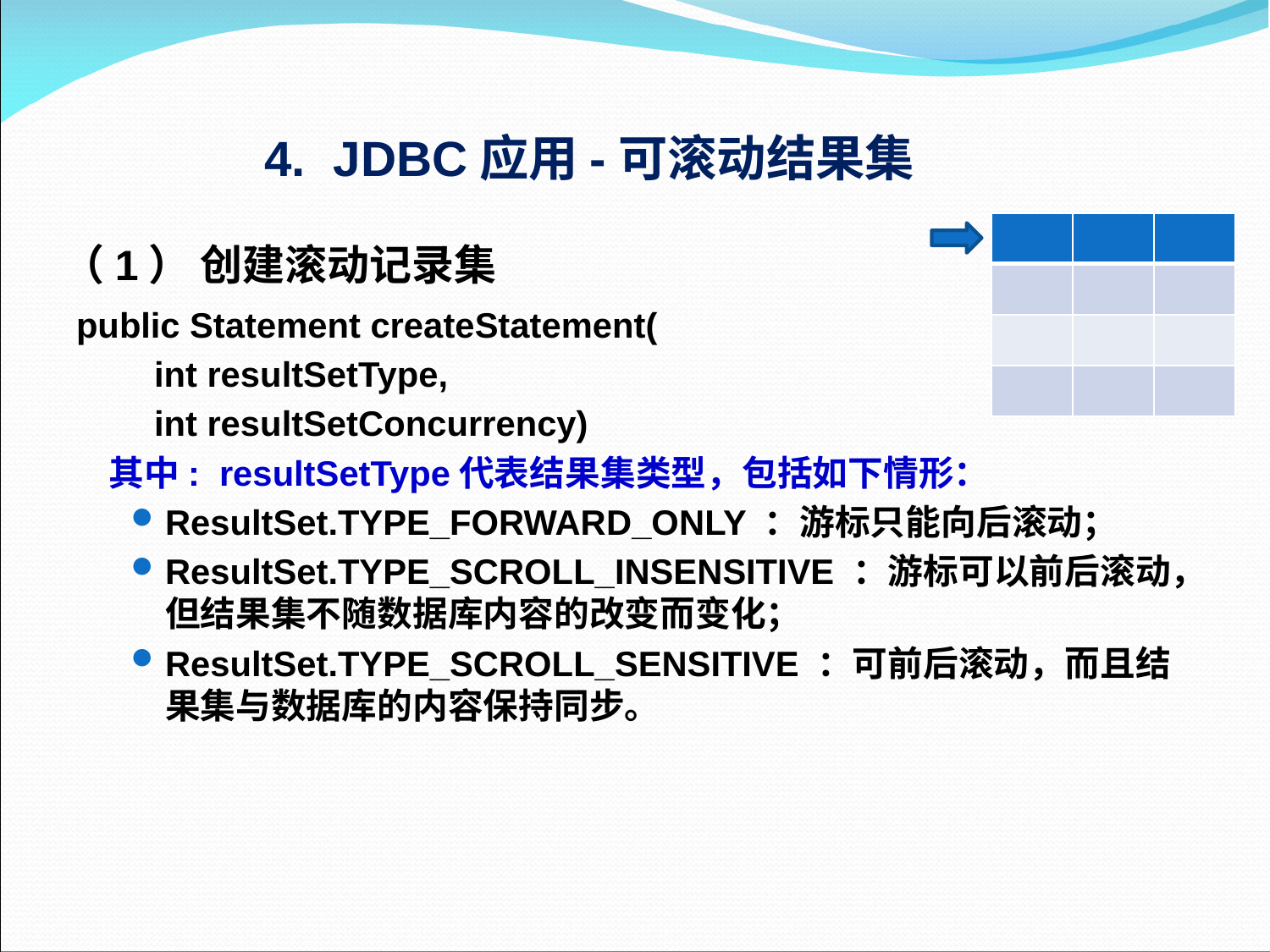

# 4.  JDBC应用-可滚动结果集
|  |  |  |
| --- | --- | --- |
|  |  |  |
|  |  |  |
|  |  |  |

（1） 创建滚动记录集
public Statement createStatement(
        int resultSetType,
        int resultSetConcurrency)
   其中:  resultSetType代表结果集类型，包括如下情形：
ResultSet.TYPE_FORWARD_ONLY ：游标只能向后滚动；
ResultSet.TYPE_SCROLL_INSENSITIVE ：游标可以前后滚动，但结果集不随数据库内容的改变而变化；
ResultSet.TYPE_SCROLL_SENSITIVE ：可前后滚动，而且结果集与数据库的内容保持同步。